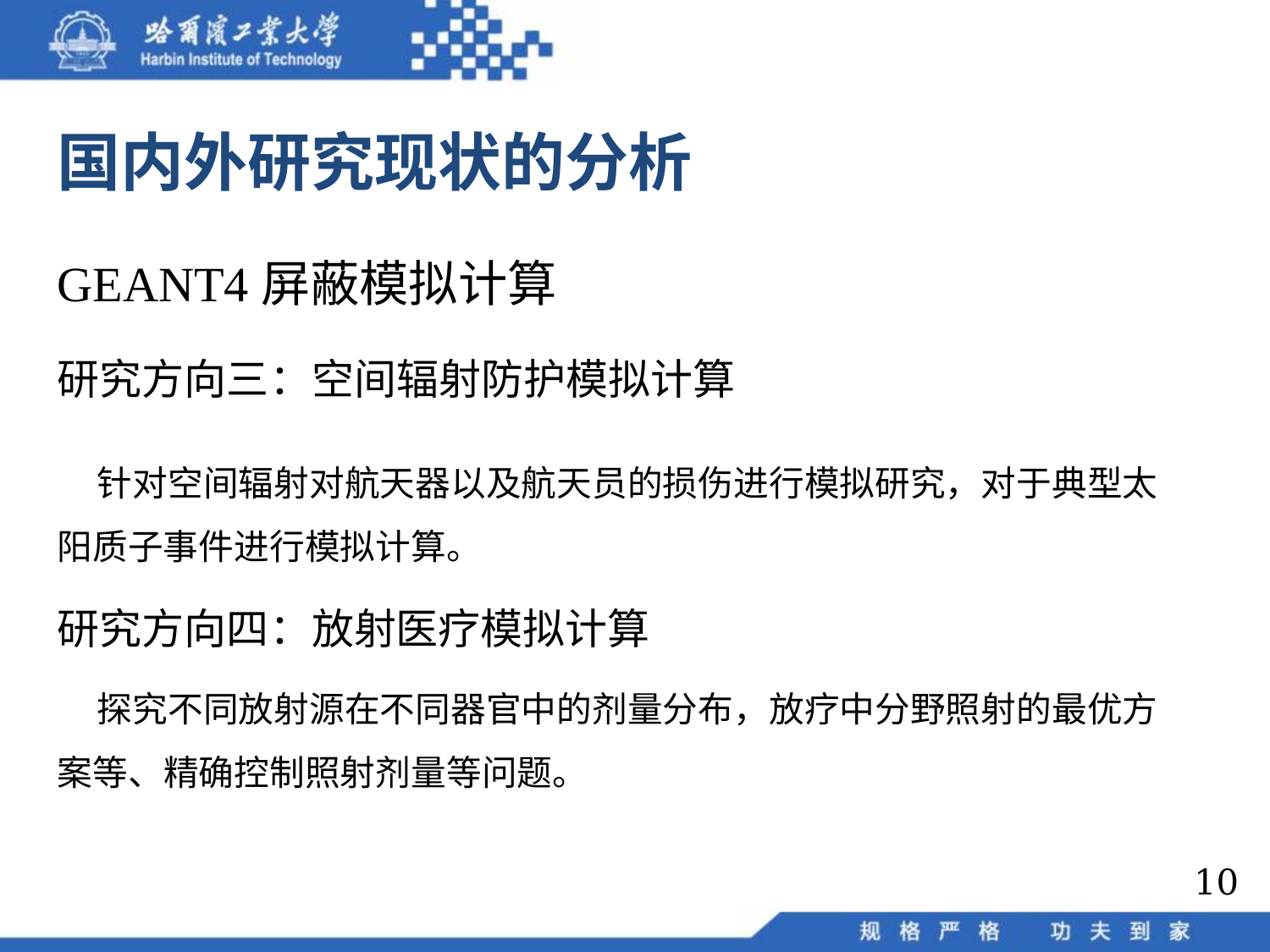

国内外研究现状的分析
GEANT4屏蔽模拟计算
研究方向三：空间辐射防护模拟计算
    针对空间辐射对航天器以及航天员的损伤进行模拟研究，对于典型太阳质子事件进行模拟计算。
研究方向四：放射医疗模拟计算
    探究不同放射源在不同器官中的剂量分布，放疗中分野照射的最优方案等、精确控制照射剂量等问题。
10